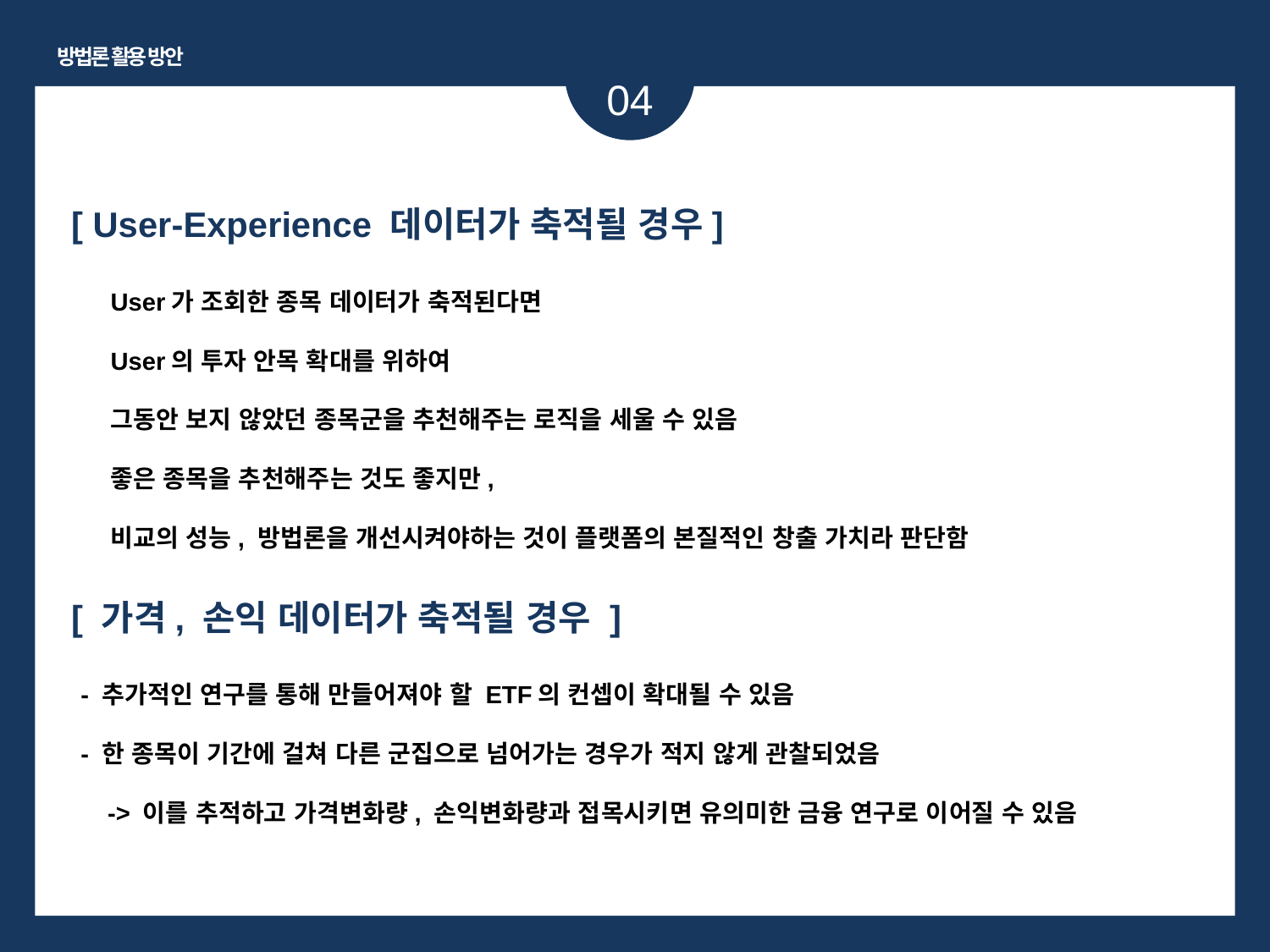

방법론 활용 방안
04

[ User-Experience 데이터가 축적될 경우]
User가 조회한 종목 데이터가 축적된다면
User의 투자 안목 확대를 위하여
그동안 보지 않았던 종목군을 추천해주는 로직을 세울 수 있음
좋은 종목을 추천해주는 것도 좋지만,
비교의 성능, 방법론을 개선시켜야하는 것이 플랫폼의 본질적인 창출 가치라 판단함
[ 가격, 손익 데이터가 축적될 경우 ]
 - 추가적인 연구를 통해 만들어져야 할 ETF의 컨셉이 확대될 수 있음
 - 한 종목이 기간에 걸쳐 다른 군집으로 넘어가는 경우가 적지 않게 관찰되었음
    -> 이를 추적하고 가격변화량, 손익변화량과 접목시키면 유의미한 금융 연구로 이어질 수 있음